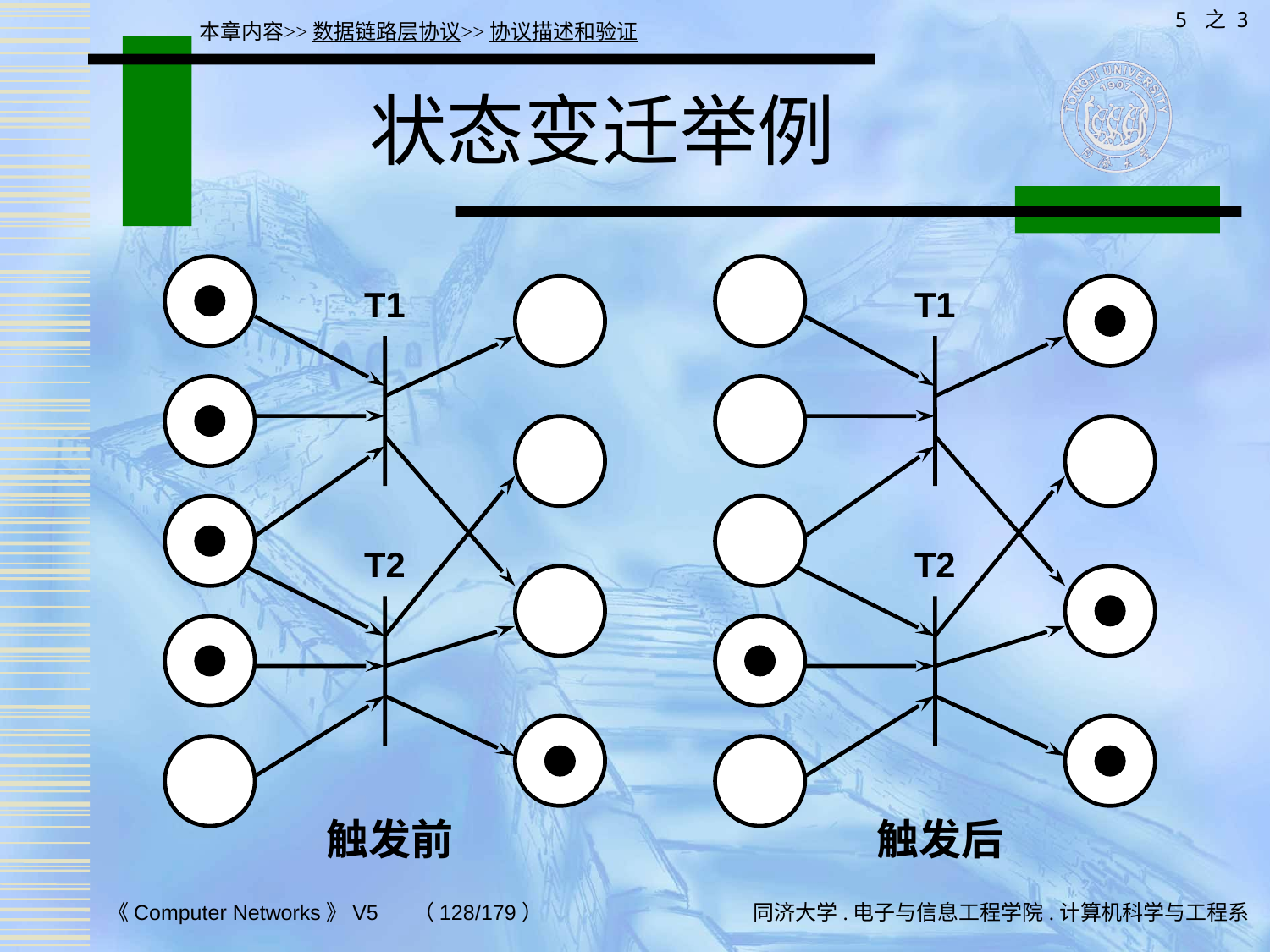

5 之 3
本章内容>>数据链路层协议>>协议描述和验证
# 状态变迁举例

T1

T1

T2
T2

触发前
触发后